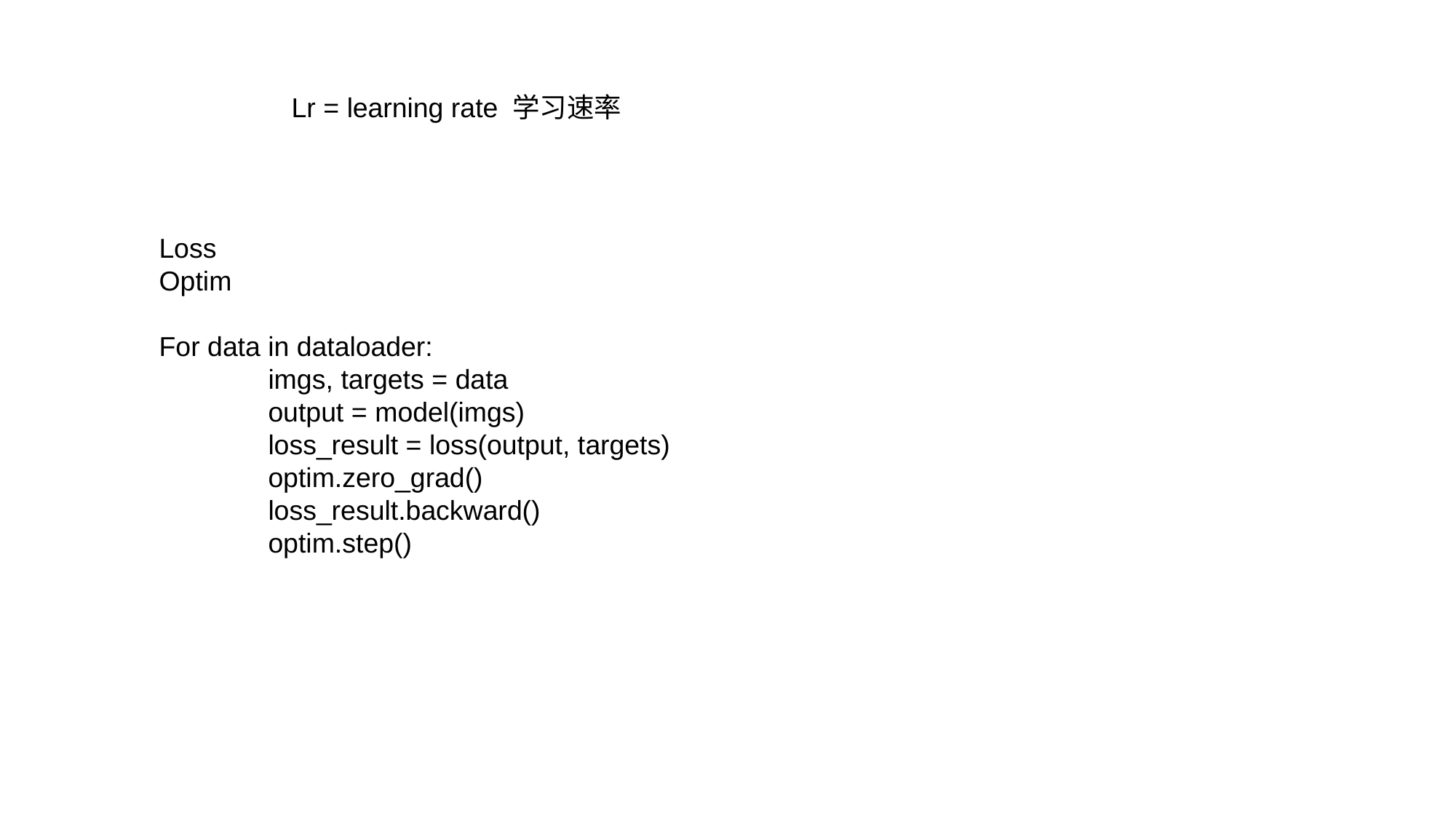

Lr = learning rate 学习速率
Loss
Optim

For data in dataloader:
	imgs, targets = data
	output = model(imgs)
	loss_result = loss(output, targets)
	optim.zero_grad()
	loss_result.backward()
	optim.step()